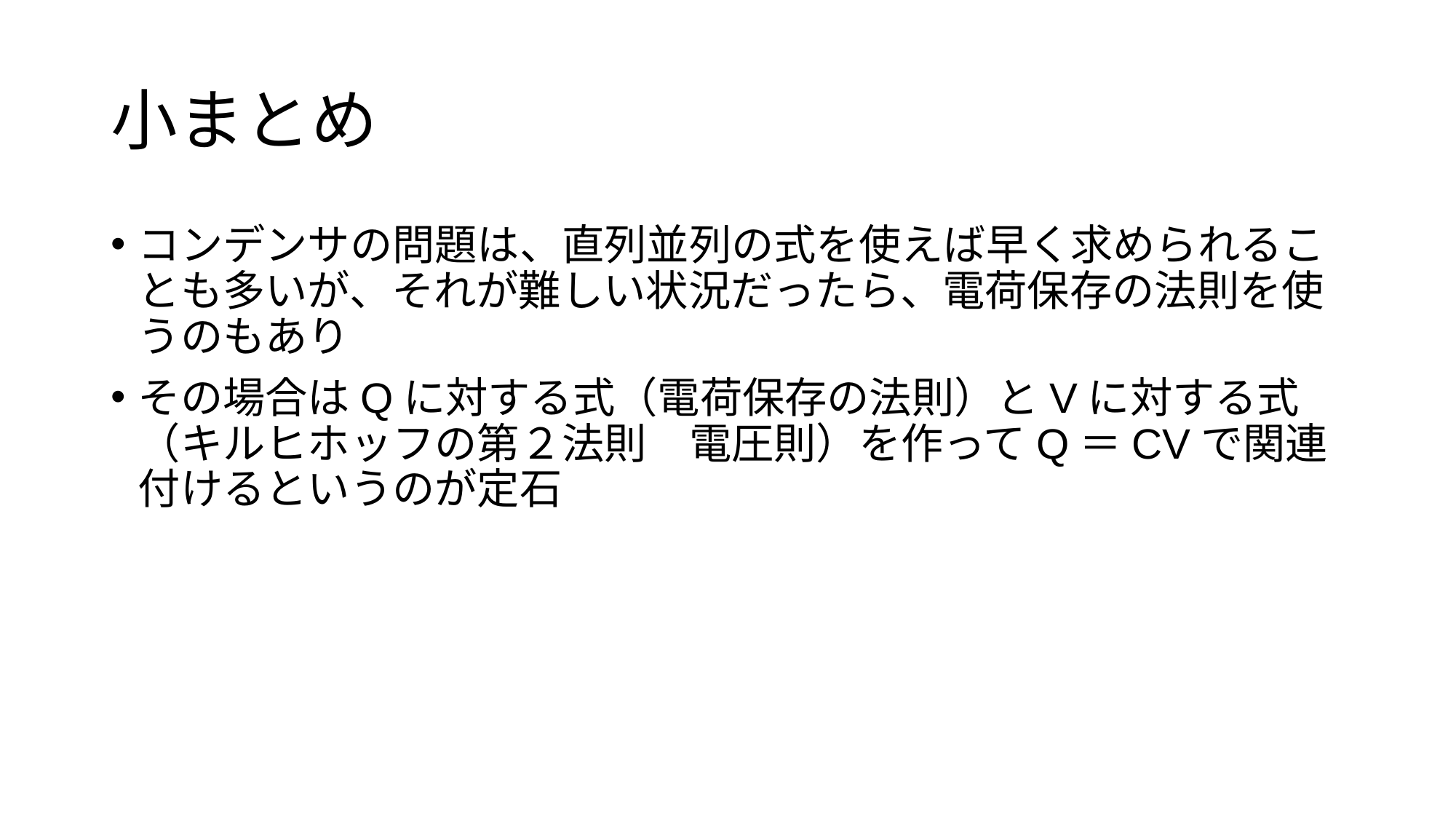

# 小まとめ
コンデンサの問題は、直列並列の式を使えば早く求められることも多いが、それが難しい状況だったら、電荷保存の法則を使うのもあり
その場合はQに対する式（電荷保存の法則）とVに対する式（キルヒホッフの第２法則　電圧則）を作ってQ＝CVで関連付けるというのが定石